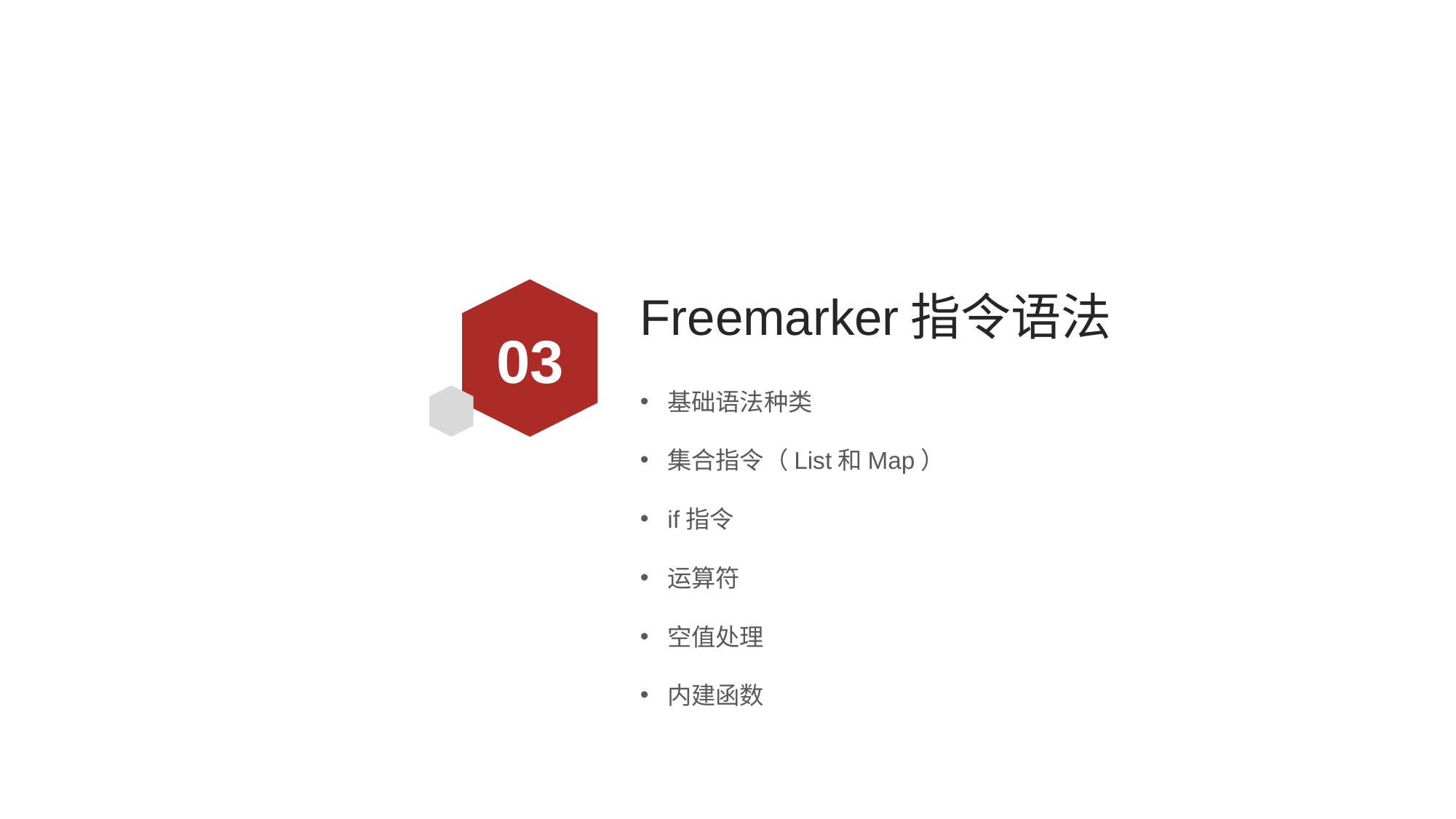

# Freemarker指令语法
03
基础语法种类
集合指令（List和Map）
if指令
运算符
空值处理
内建函数